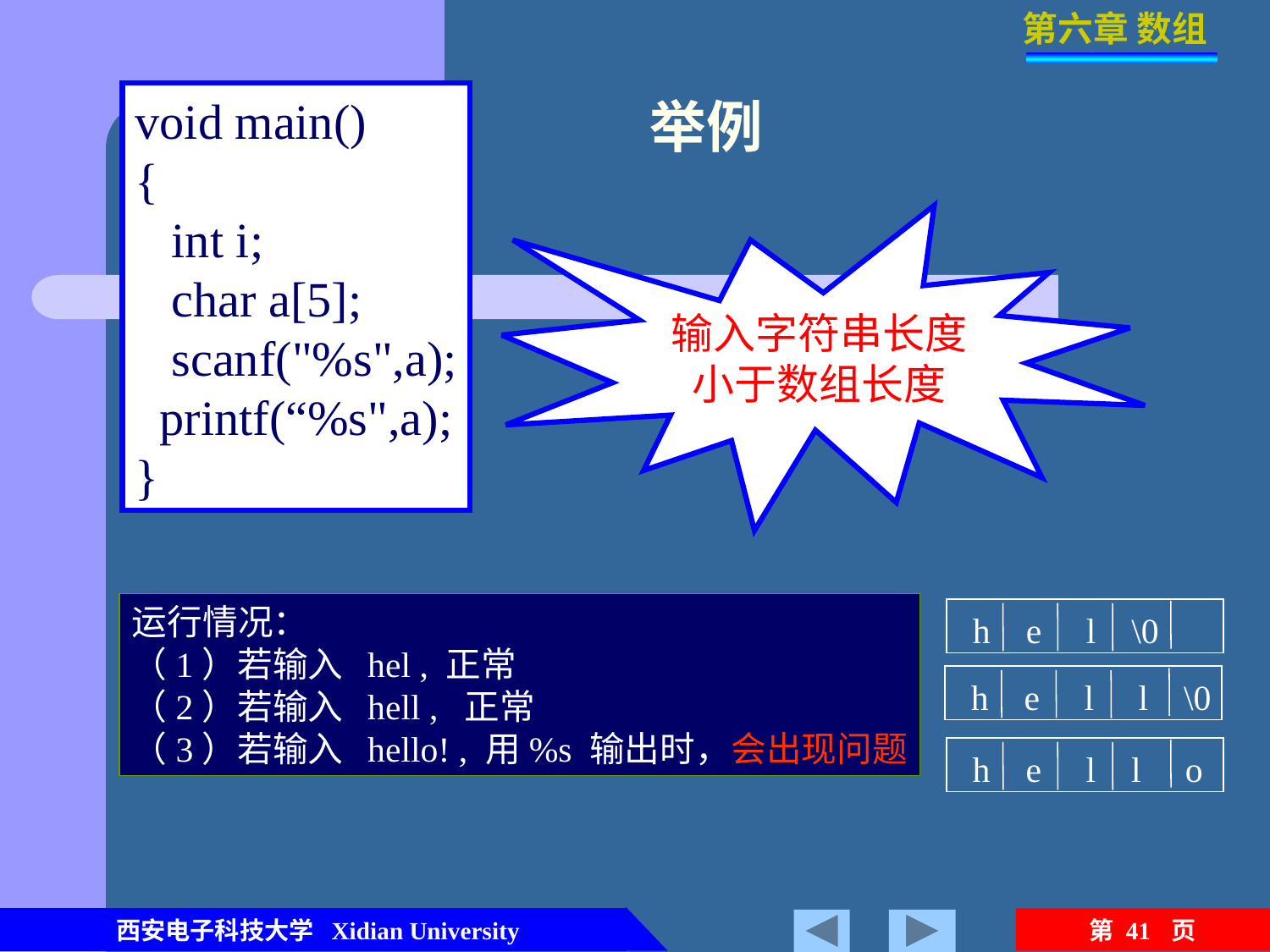

第六章 数组

void main()
{
   int i;
   char a[5];
   scanf("%s",a);
  printf(“%s",a);
}
举例
输入字符串长度
小于数组长度
运行情况：
（1）若输入  hel , 正常
（2）若输入  hell ,  正常
（3）若输入  hello! , 用%s 输出时，会出现问题

h    e     l    \0

h    e     l     l    \0

h    e     l    l     o